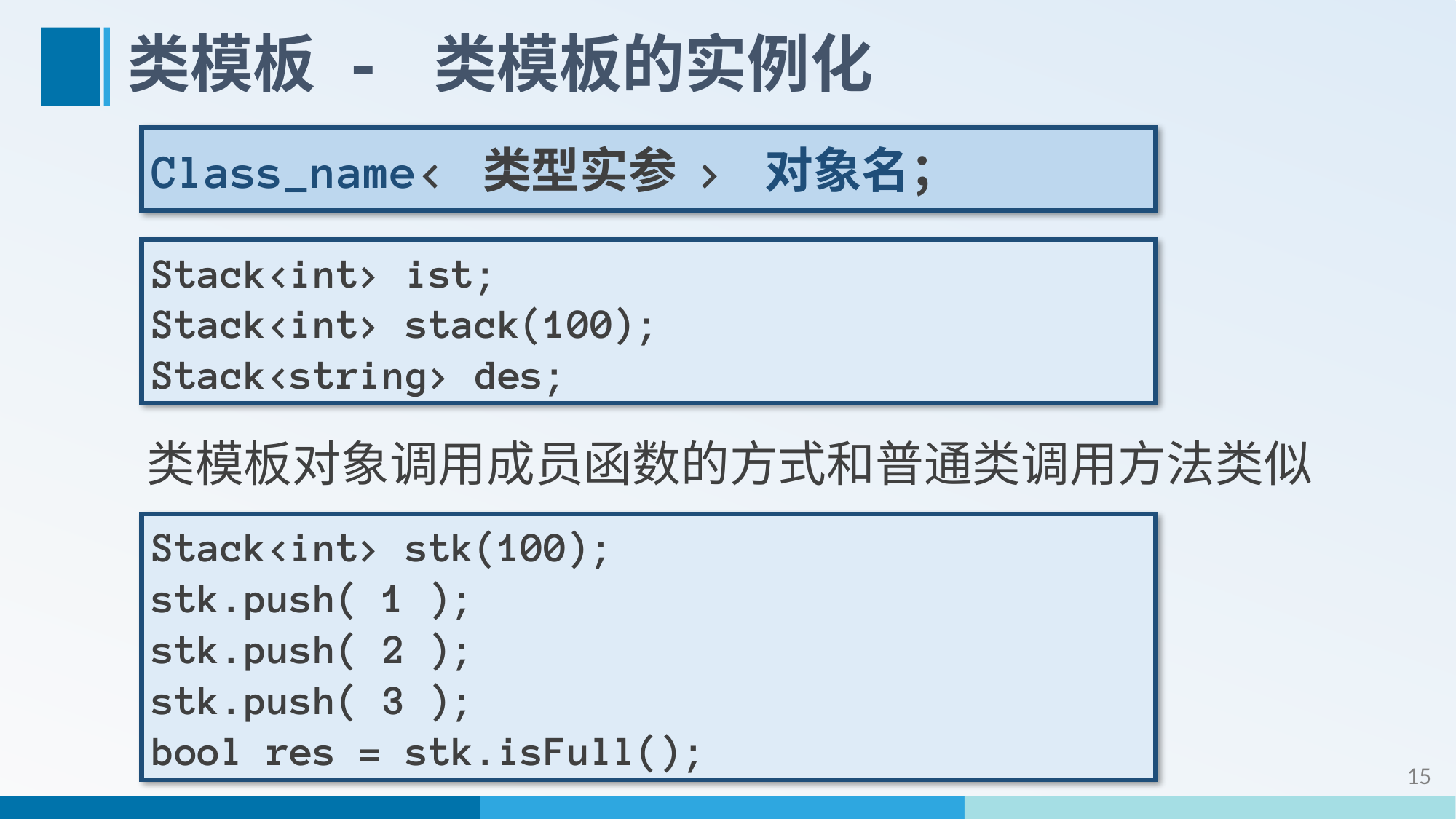

# 类模板 - 类模板的实例化
Class_name< 类型实参 > 对象名；
Stack<int> ist;
Stack<int> stack(100);
Stack<string> des;
类模板对象调用成员函数的方式和普通类调用方法类似
Stack<int> stk(100);
stk.push( 1 );
stk.push( 2 );
stk.push( 3 );
bool res = stk.isFull();